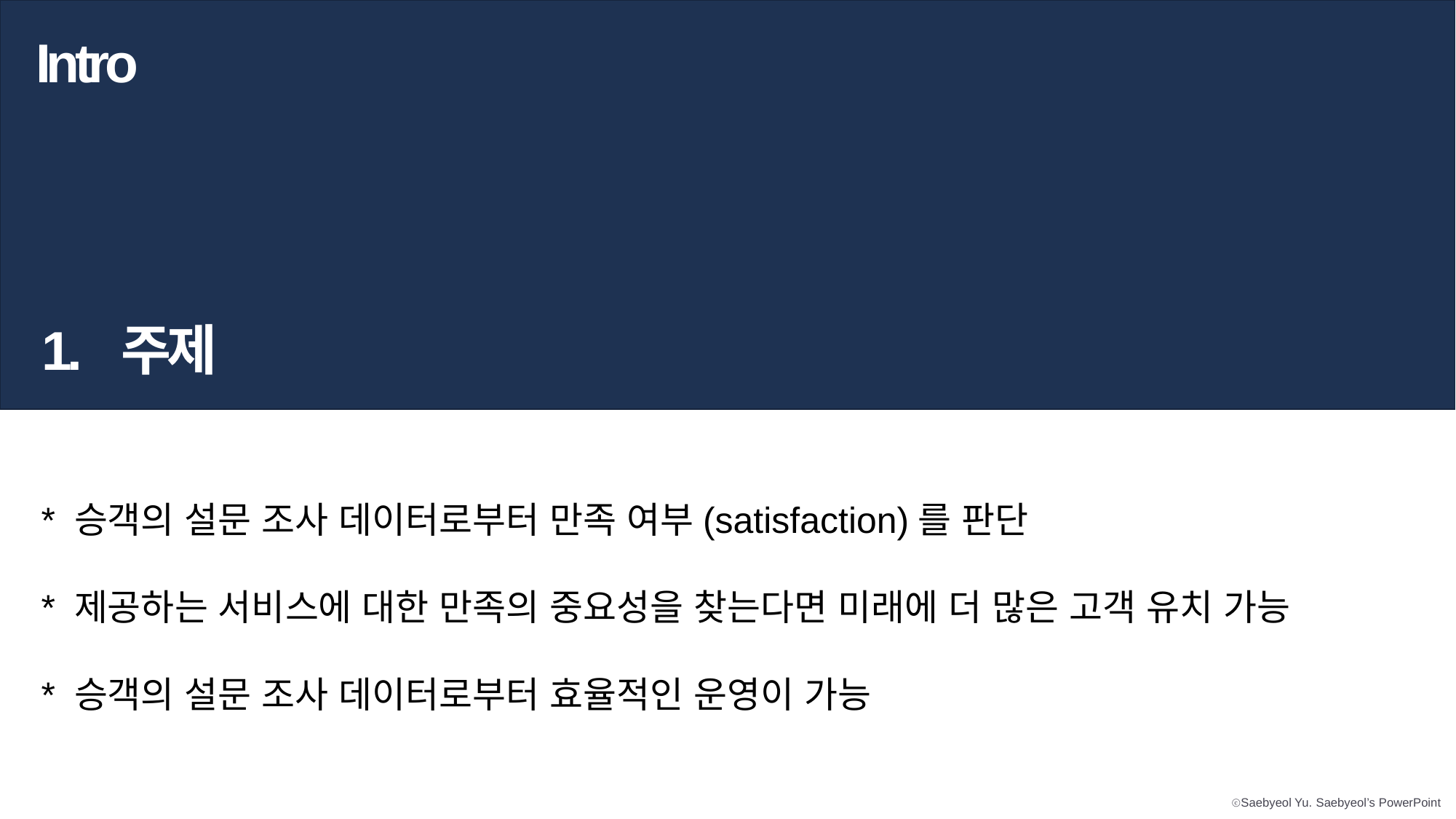

Intro
1.  주제

* 승객의 설문 조사 데이터로부터 만족 여부(satisfaction)를 판단

* 제공하는 서비스에 대한 만족의 중요성을 찾는다면 미래에 더 많은 고객 유치 가능
* 승객의 설문 조사 데이터로부터 효율적인 운영이 가능